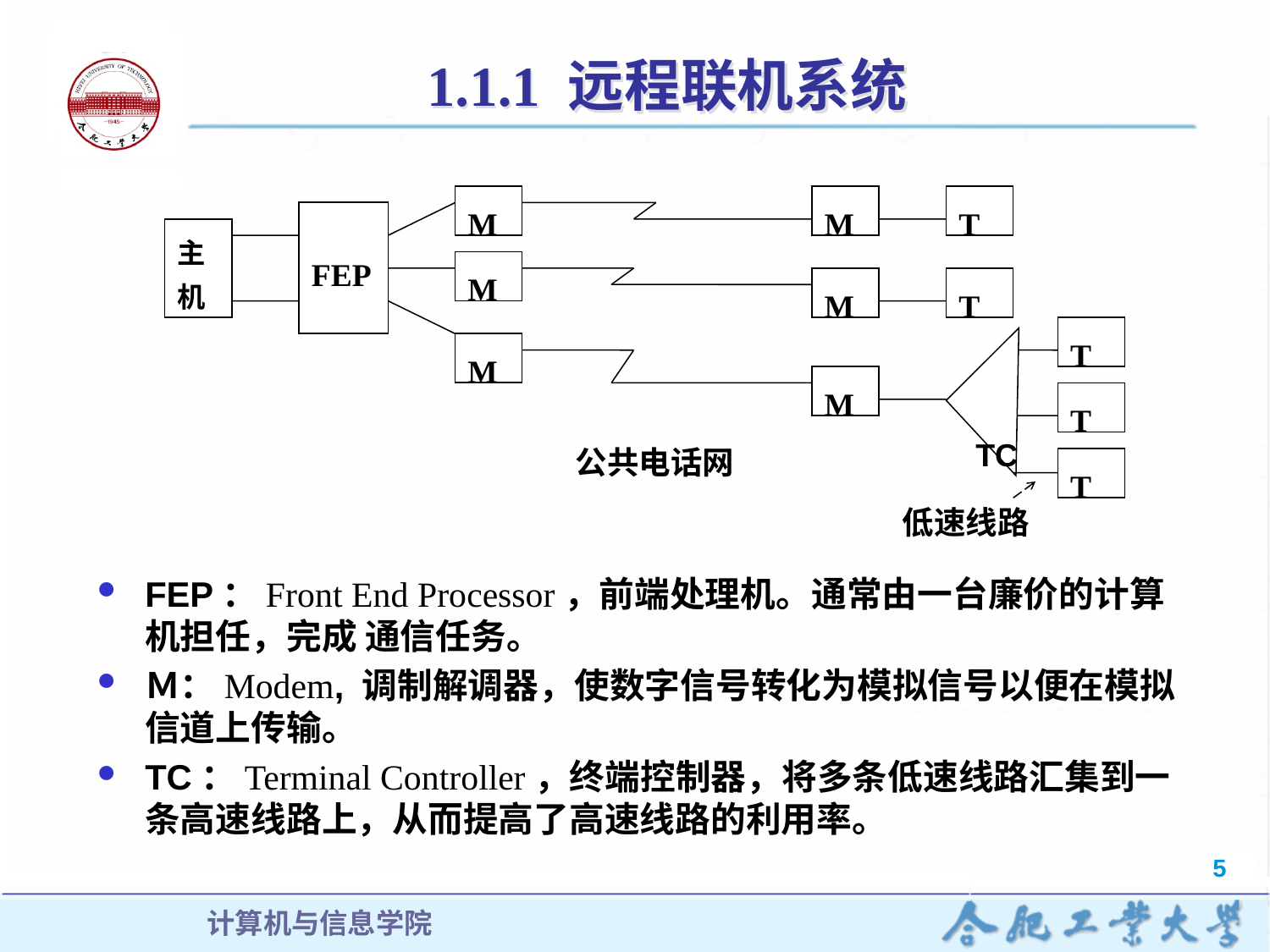

# 1.1.1 远程联机系统
M
FEP
主机
M
M

M
T
T
T

T

T

M

M

T

T
T

TC
  公共电话网
低速线路
FEP：Front End Processor，前端处理机。通常由一台廉价的计算机担任，完成 通信任务。
Ｍ：Modem, 调制解调器，使数字信号转化为模拟信号以便在模拟信道上传输。
TC：Terminal Controller，终端控制器，将多条低速线路汇集到一条高速线路上，从而提高了高速线路的利用率。